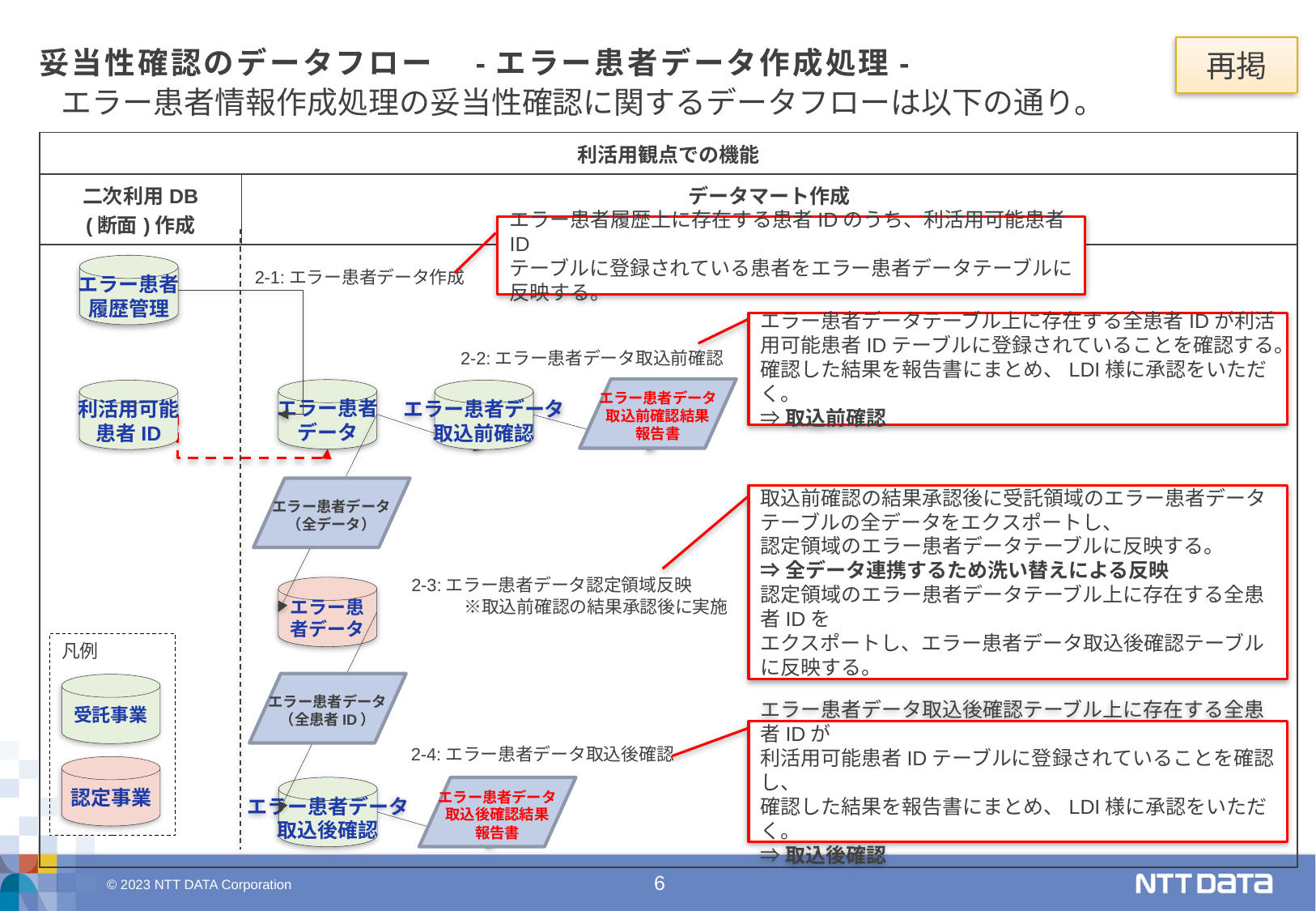

再掲
# 妥当性確認のデータフロー　-エラー患者データ作成処理-
エラー患者情報作成処理の妥当性確認に関するデータフローは以下の通り。
| 利活用観点での機能 |  |
| --- | --- |
| 二次利用DB (断面)作成 | データマート作成 |
|  |  |
エラー患者履歴上に存在する患者IDのうち、利活用可能患者ID
テーブルに登録されている患者をエラー患者データテーブルに反映する。
エラー患者
履歴管理
2-1:エラー患者データ作成
エラー患者データテーブル上に存在する全患者IDが利活用可能患者IDテーブルに登録されていることを確認する。
確認した結果を報告書にまとめ、LDI様に承認をいただく。
⇒取込前確認
2-2:エラー患者データ取込前確認
エラー患者データ
取込前確認結果
報告書
エラー患者
データ
利活用可能
患者ID
エラー患者データ
取込前確認
エラー患者データ
（全データ）
取込前確認の結果承認後に受託領域のエラー患者データ
テーブルの全データをエクスポートし、
認定領域のエラー患者データテーブルに反映する。
⇒全データ連携するため洗い替えによる反映
認定領域のエラー患者データテーブル上に存在する全患者IDを
エクスポートし、エラー患者データ取込後確認テーブルに反映する。
2-3:エラー患者データ認定領域反映
　　　※取込前確認の結果承認後に実施
エラー患者データ
凡例
受託事業
認定事業
エラー患者データ
（全患者ID）
エラー患者データ取込後確認テーブル上に存在する全患者IDが
利活用可能患者IDテーブルに登録されていることを確認し、
確認した結果を報告書にまとめ、LDI様に承認をいただく。
⇒取込後確認
2-4:エラー患者データ取込後確認
エラー患者データ
取込後確認
エラー患者データ
取込後確認結果
報告書